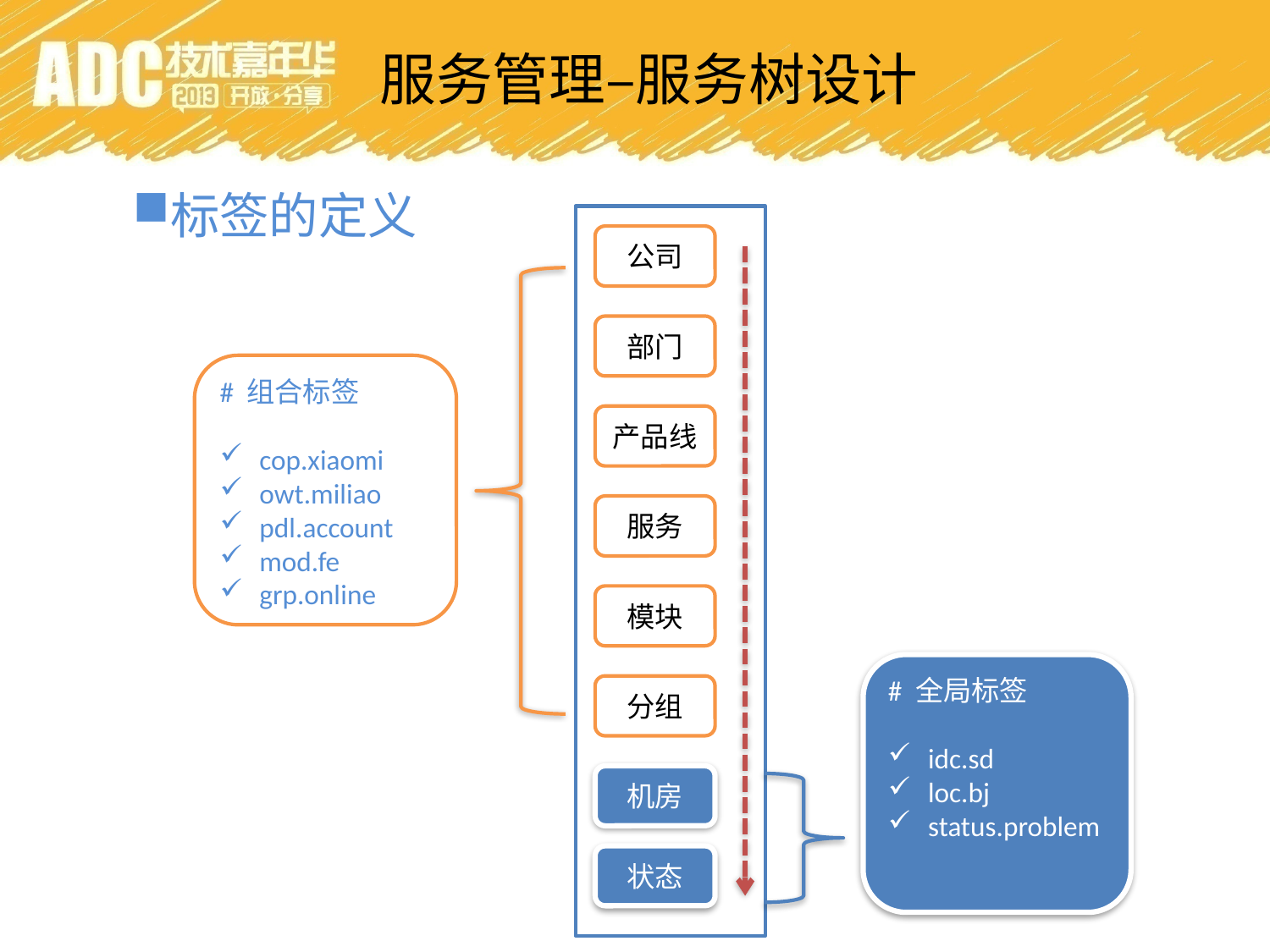

服务管理–服务树设计
标签的定义

公司

部门
# 组合标签

cop.xiaomi
owt.miliao
pdl.account
mod.fe
grp.online
产品线
服务
模块
# 全局标签

idc.sd
loc.bj
status.problem
分组
机房

状态